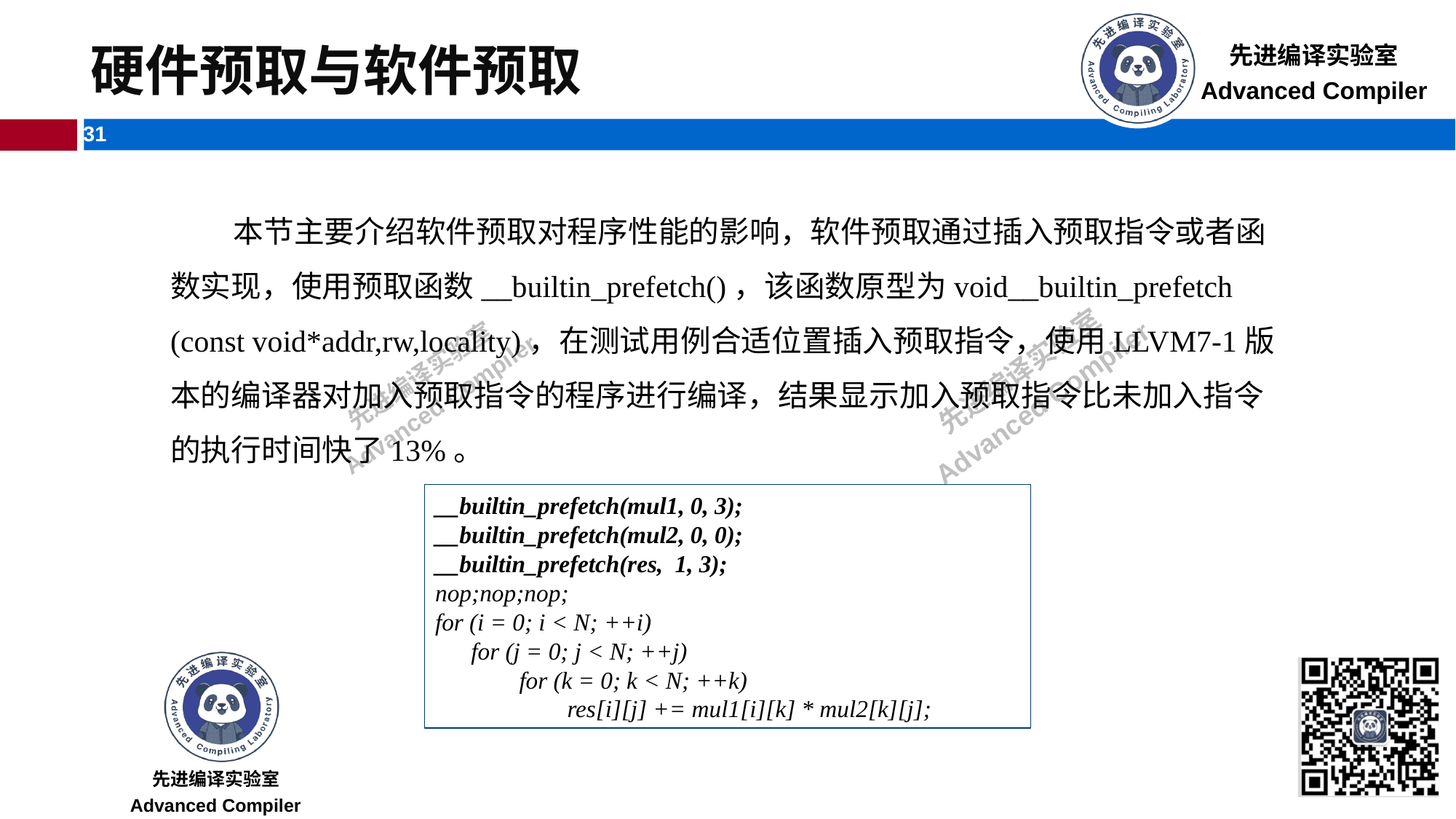

# 硬件预取与软件预取
      本节主要介绍软件预取对程序性能的影响，软件预取通过插入预取指令或者函数实现，使用预取函数__builtin_prefetch()，该函数原型为void__builtin_prefetch (const void*addr,rw,locality)，在测试用例合适位置插入预取指令，使用LLVM7-1版本的编译器对加入预取指令的程序进行编译，结果显示加入预取指令比未加入指令的执行时间快了13%。
__builtin_prefetch(mul1, 0, 3);
__builtin_prefetch(mul2, 0, 0);
__builtin_prefetch(res,  1, 3);
nop;nop;nop;
for (i = 0; i < N; ++i)
      for (j = 0; j < N; ++j)
              for (k = 0; k < N; ++k)
                      res[i][j] += mul1[i][k] * mul2[k][j];